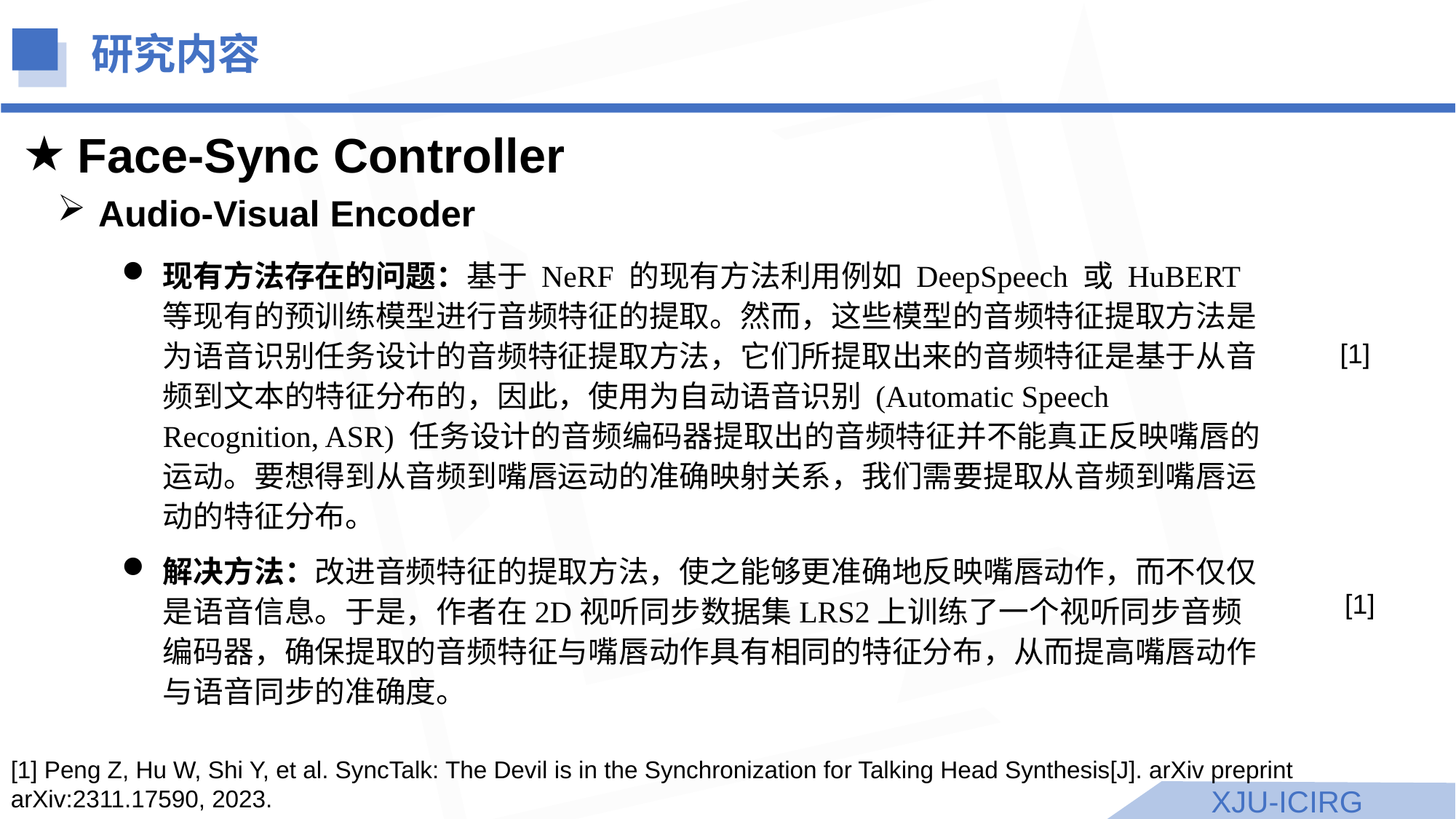

研究内容

Face-Sync Controller
Audio-Visual Encoder
现有方法存在的问题：基于 NeRF 的现有方法利用例如 DeepSpeech 或 HuBERT 等现有的预训练模型进行音频特征的提取。然而，这些模型的音频特征提取方法是为语音识别任务设计的音频特征提取方法，它们所提取出来的音频特征是基于从音频到文本的特征分布的，因此，使用为自动语音识别 (Automatic Speech Recognition, ASR) 任务设计的音频编码器提取出的音频特征并不能真正反映嘴唇的运动。要想得到从音频到嘴唇运动的准确映射关系，我们需要提取从音频到嘴唇运动的特征分布。
[1]
解决方法：改进音频特征的提取方法，使之能够更准确地反映嘴唇动作，而不仅仅是语音信息。于是，作者在2D视听同步数据集LRS2上训练了一个视听同步音频编码器，确保提取的音频特征与嘴唇动作具有相同的特征分布，从而提高嘴唇动作与语音同步的准确度。
[1]
[1] Peng Z, Hu W, Shi Y, et al. SyncTalk: The Devil is in the Synchronization for Talking Head Synthesis[J]. arXiv preprint arXiv:2311.17590, 2023.
XJU-ICIRG